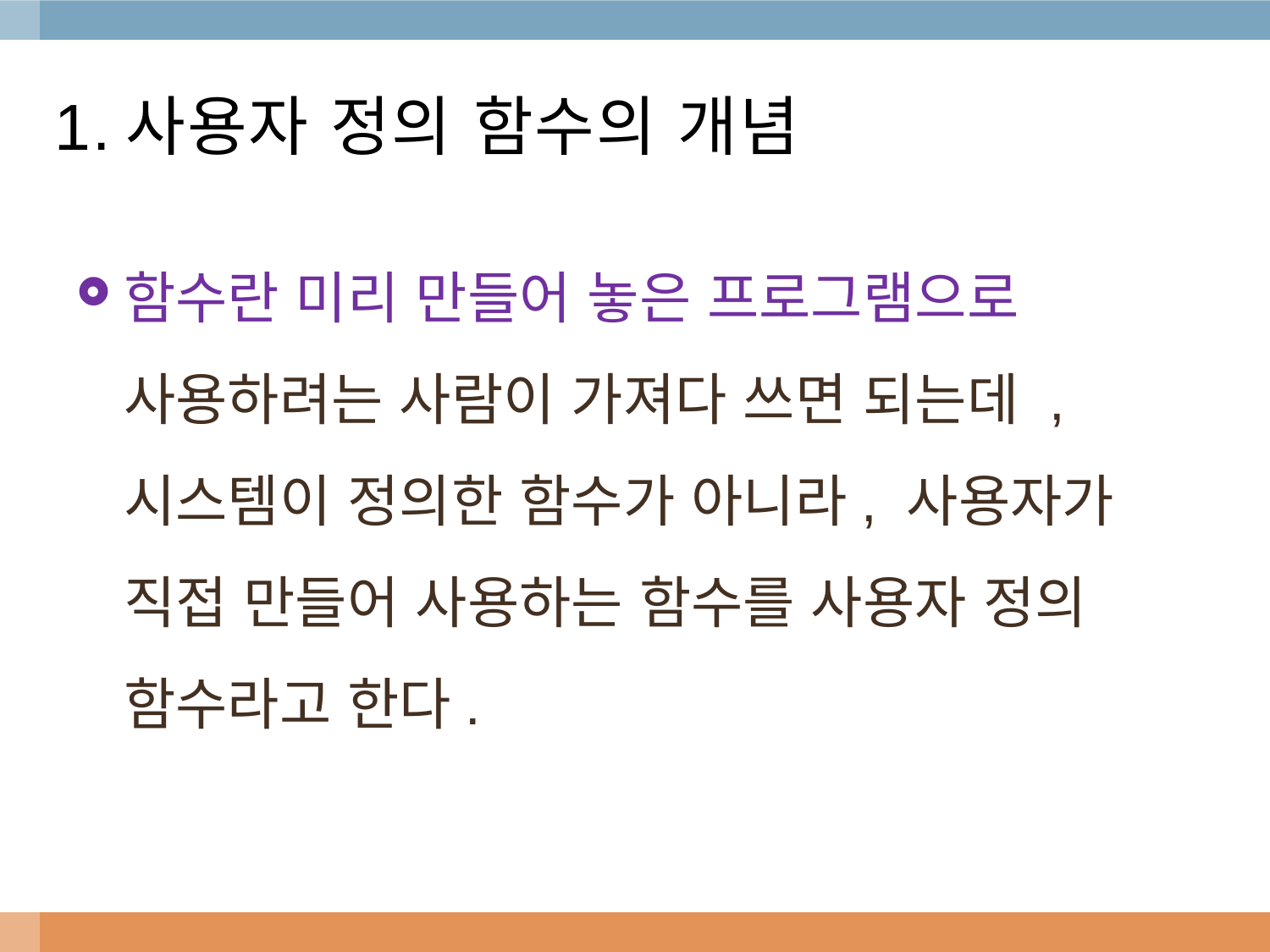

# 1.사용자 정의 함수의 개념
함수란 미리 만들어 놓은 프로그램으로 사용하려는 사람이 가져다 쓰면 되는데 ,시스템이 정의한 함수가 아니라, 사용자가 직접 만들어 사용하는 함수를 사용자 정의 함수라고 한다.